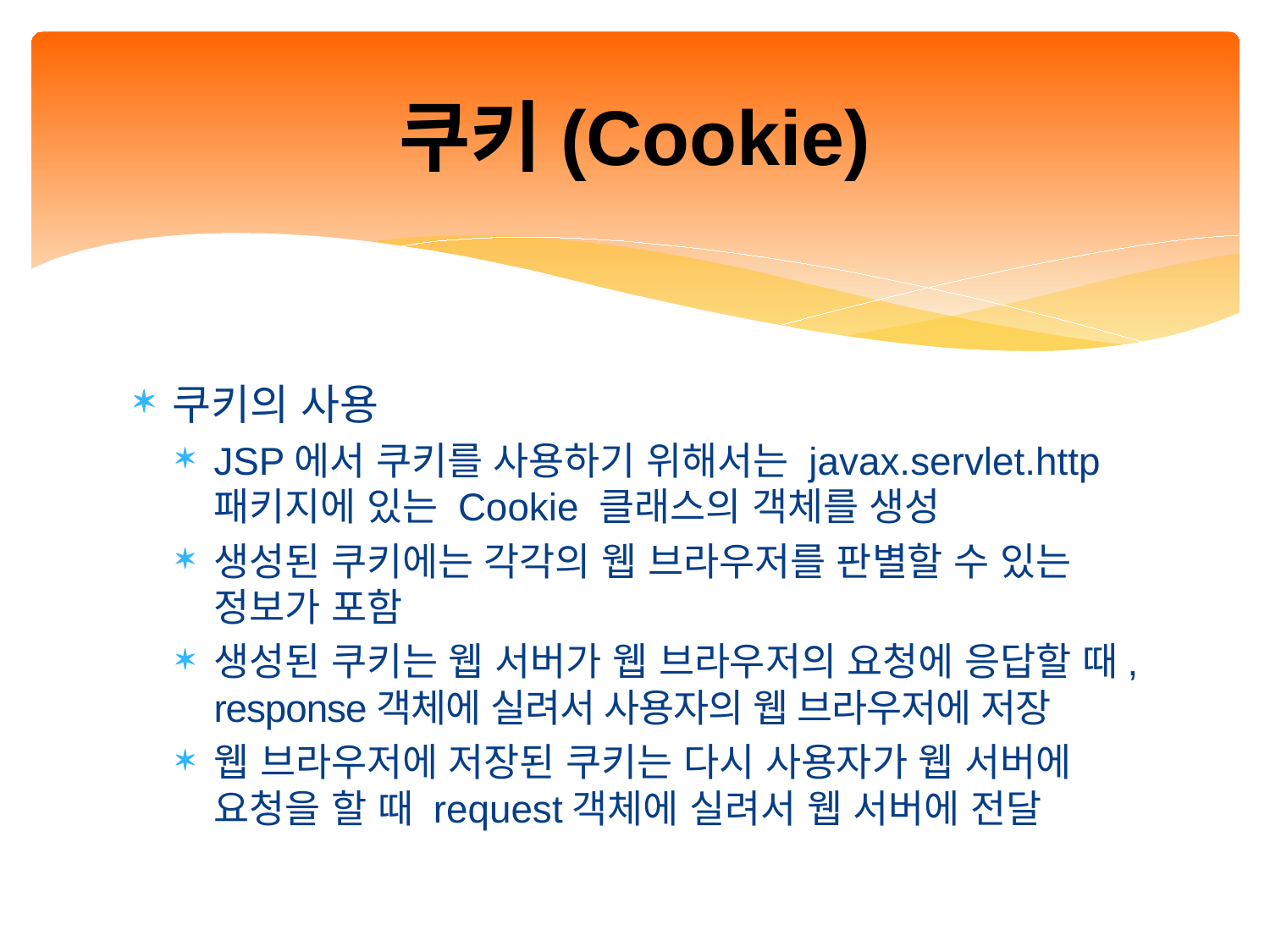

# 쿠키(Cookie)
쿠키의 사용
JSP에서 쿠키를 사용하기 위해서는 javax.servlet.http 패키지에 있는 Cookie 클래스의 객체를 생성
생성된 쿠키에는 각각의 웹 브라우저를 판별할 수 있는 정보가 포함
생성된 쿠키는 웹 서버가 웹 브라우저의 요청에 응답할 때, response객체에 실려서 사용자의 웹 브라우저에 저장
웹 브라우저에 저장된 쿠키는 다시 사용자가 웹 서버에 요청을 할 때 request객체에 실려서 웹 서버에 전달